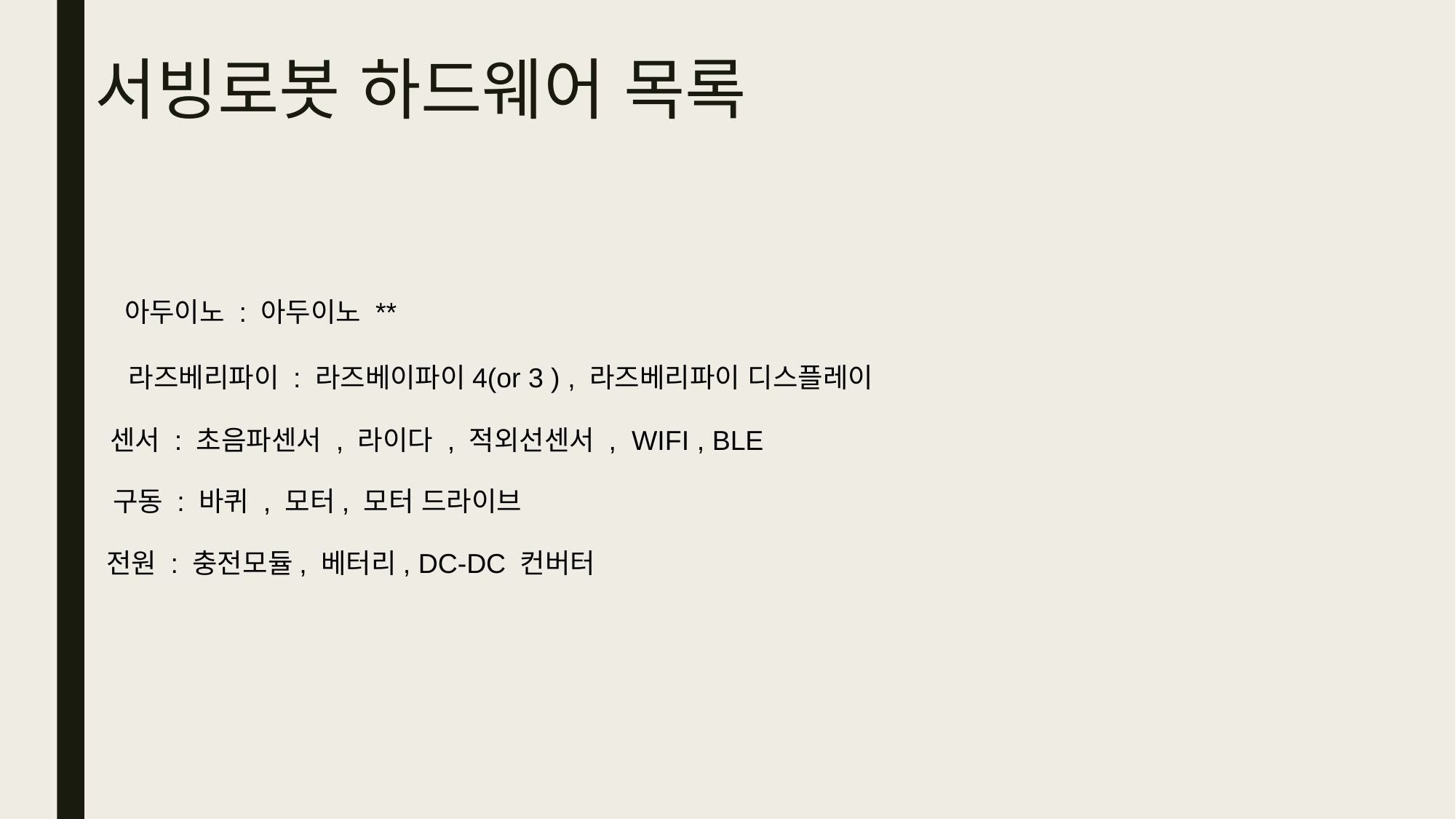

# 서빙로봇 하드웨어 목록
아두이노 : 아두이노 **
라즈베리파이 : 라즈베이파이4(or 3 ) , 라즈베리파이 디스플레이
센서 : 초음파센서 , 라이다 , 적외선센서 ,  WIFI , BLE
구동 : 바퀴 , 모터, 모터 드라이브
전원 : 충전모듈, 베터리, DC-DC 컨버터